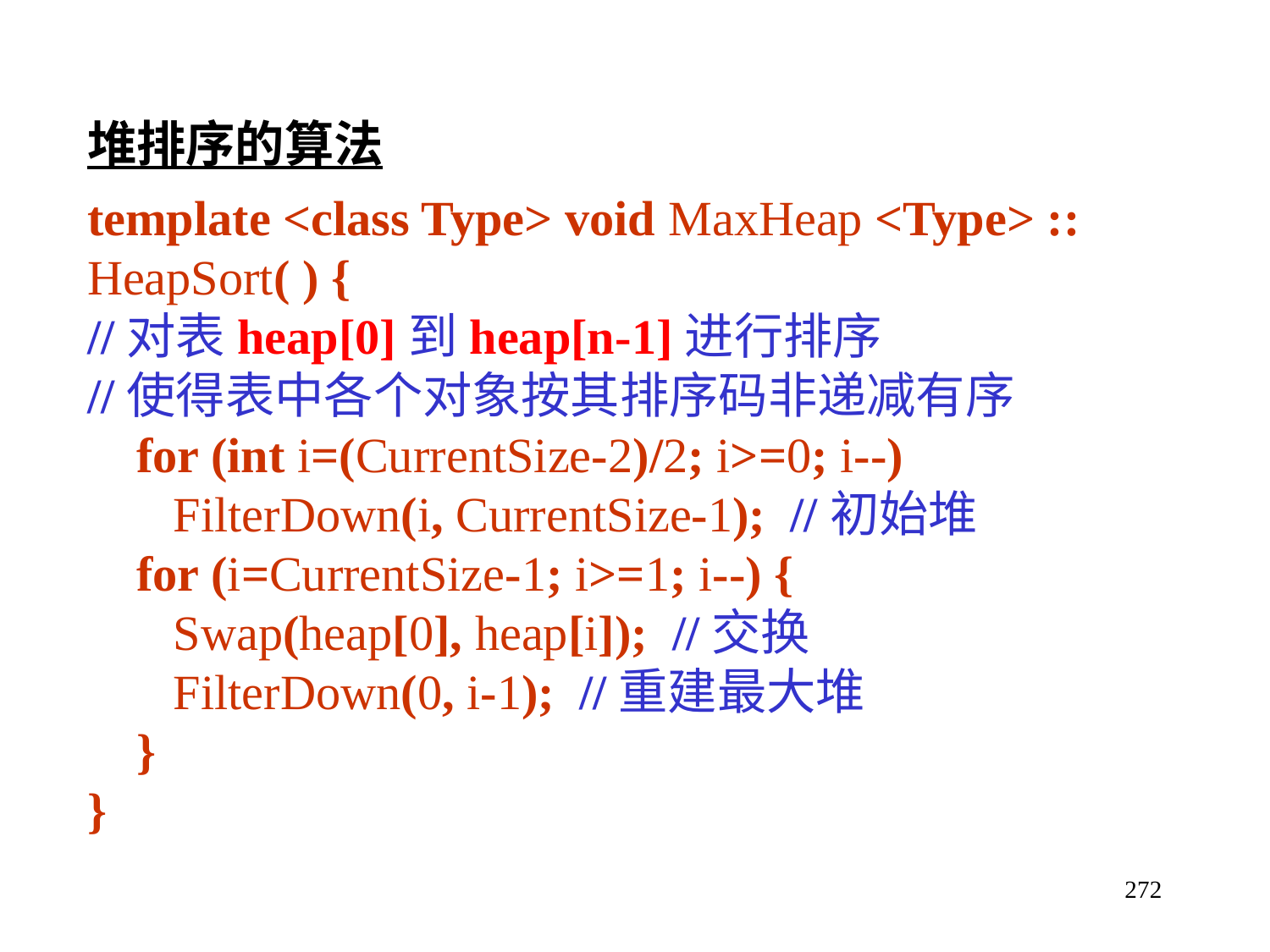

堆排序的算法
template <class Type> void MaxHeap <Type> ::
HeapSort( ) {
//对表heap[0]到heap[n-1]进行排序
//使得表中各个对象按其排序码非递减有序
    for (int i=(CurrentSize-2)/2; i>=0; i--)
       FilterDown(i, CurrentSize-1);  //初始堆
    for (i=CurrentSize-1; i>=1; i--) {
       Swap(heap[0], heap[i]);  //交换
       FilterDown(0, i-1);  //重建最大堆
    }
}
272